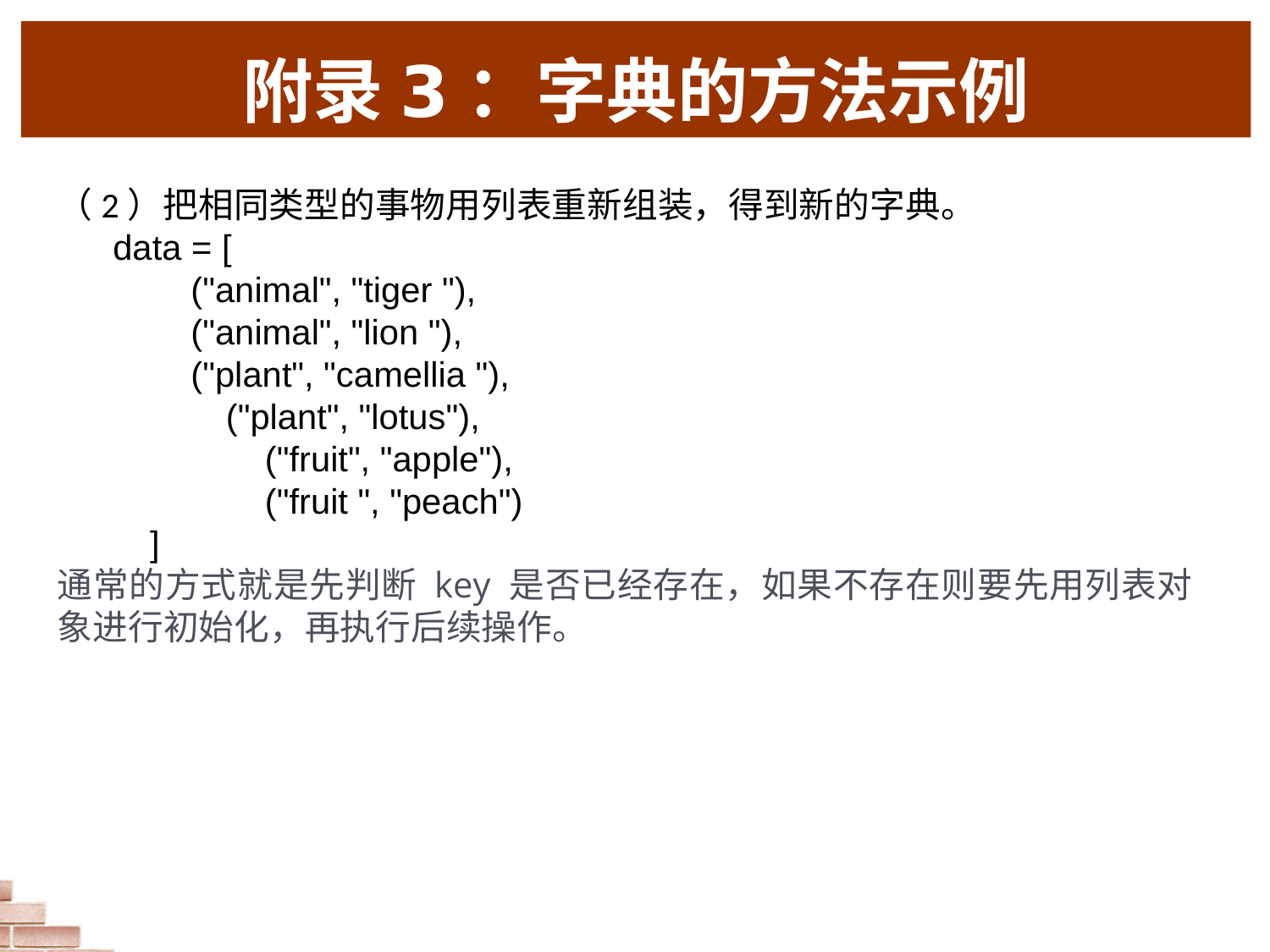

# 附录3：字典的方法示例
（2）把相同类型的事物用列表重新组装，得到新的字典。
data = [
        ("animal", "tiger "),
        ("animal", "lion "),
        ("plant", "camellia "),
    ("plant", "lotus"),
        ("fruit", "apple"),
        ("fruit ", "peach")
]
通常的方式就是先判断 key 是否已经存在，如果不存在则要先用列表对象进行初始化，再执行后续操作。